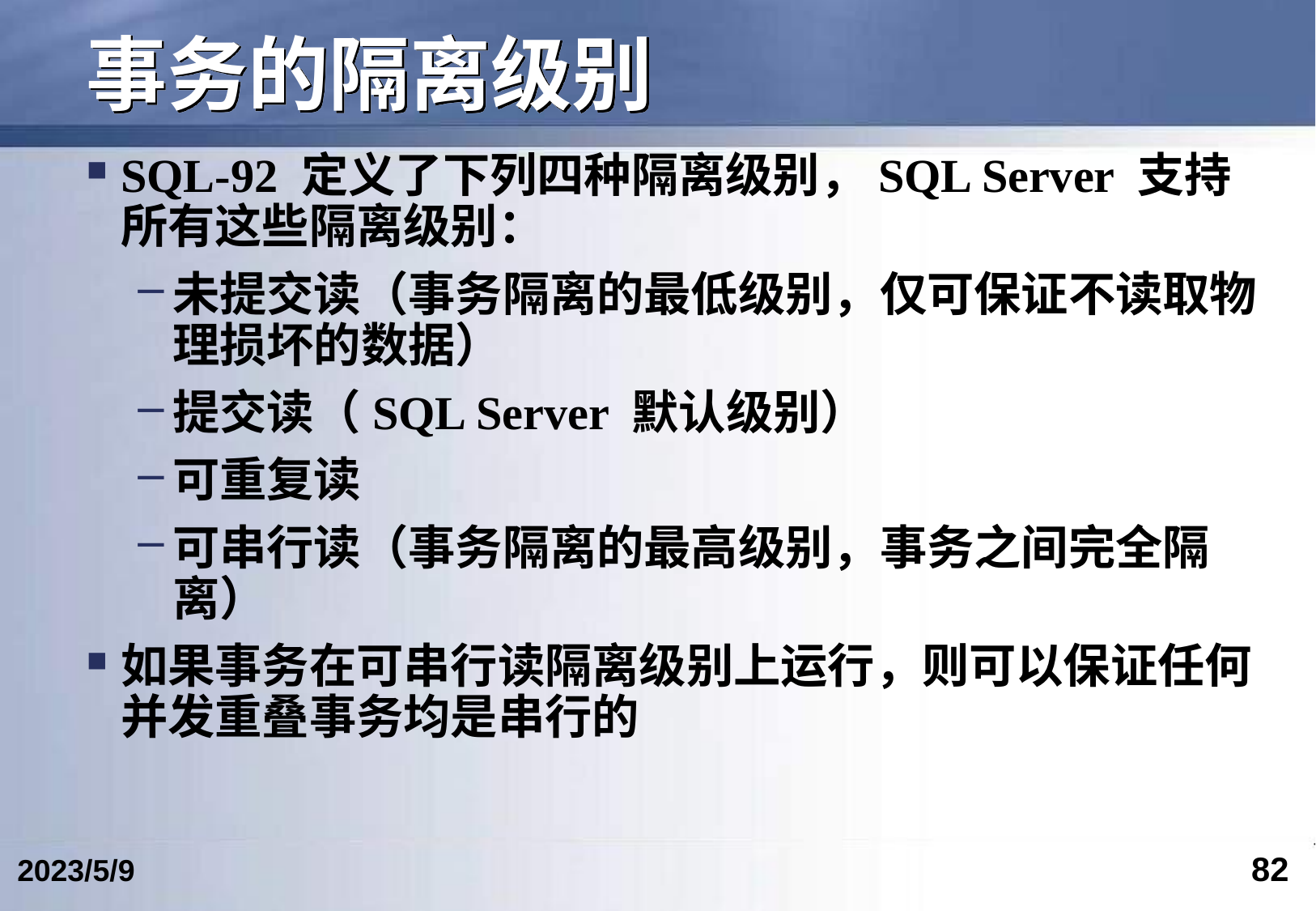

# 事务的隔离级别
SQL-92 定义了下列四种隔离级别，SQL Server 支持所有这些隔离级别：
未提交读（事务隔离的最低级别，仅可保证不读取物理损坏的数据）
提交读（SQL Server 默认级别）
可重复读
可串行读（事务隔离的最高级别，事务之间完全隔离）
如果事务在可串行读隔离级别上运行，则可以保证任何并发重叠事务均是串行的
82
2023/5/9